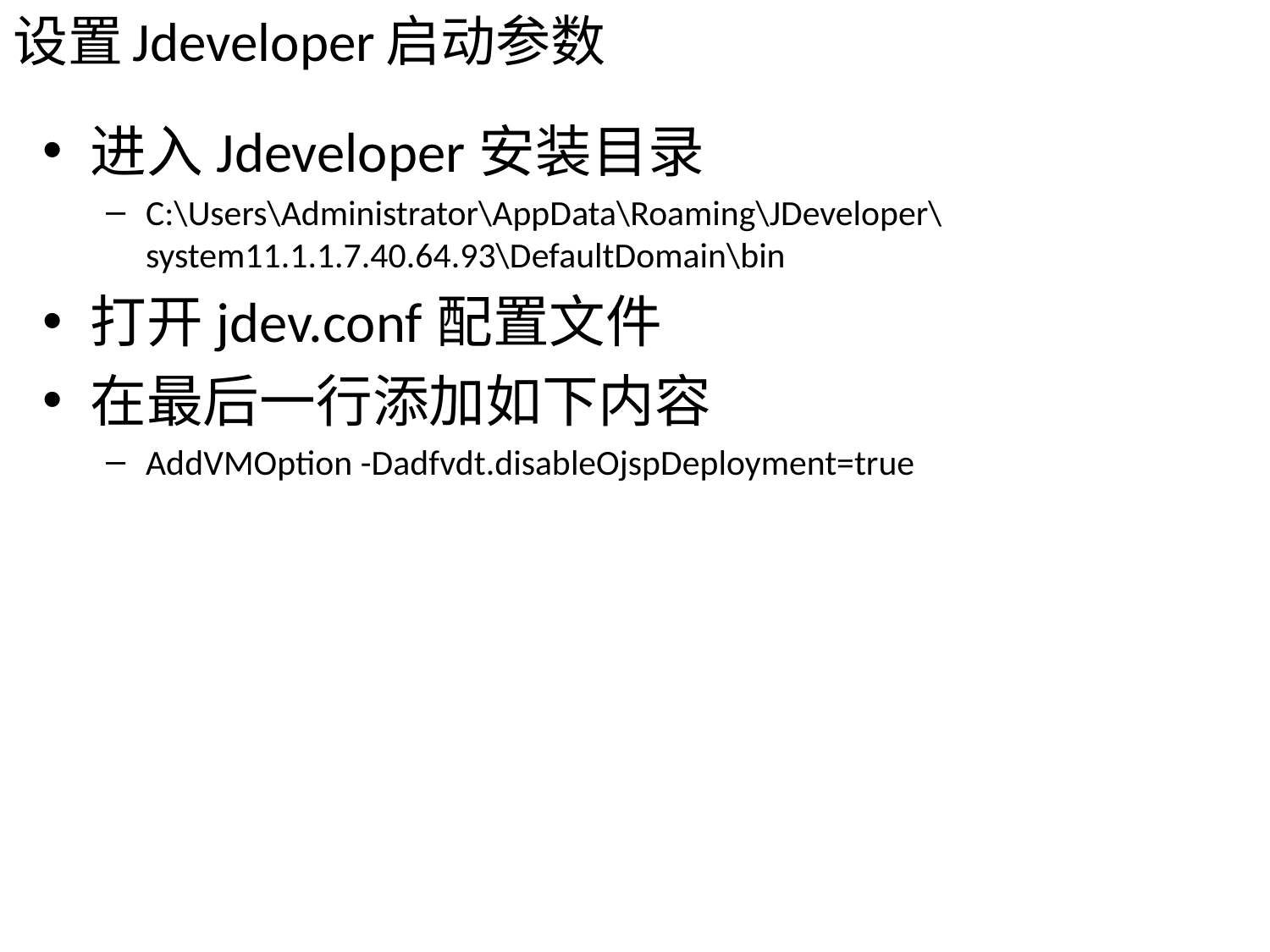

# 设置Jdeveloper启动参数
进入Jdeveloper安装目录
C:\Users\Administrator\AppData\Roaming\JDeveloper\system11.1.1.7.40.64.93\DefaultDomain\bin
打开jdev.conf配置文件
在最后一行添加如下内容
AddVMOption -Dadfvdt.disableOjspDeployment=true